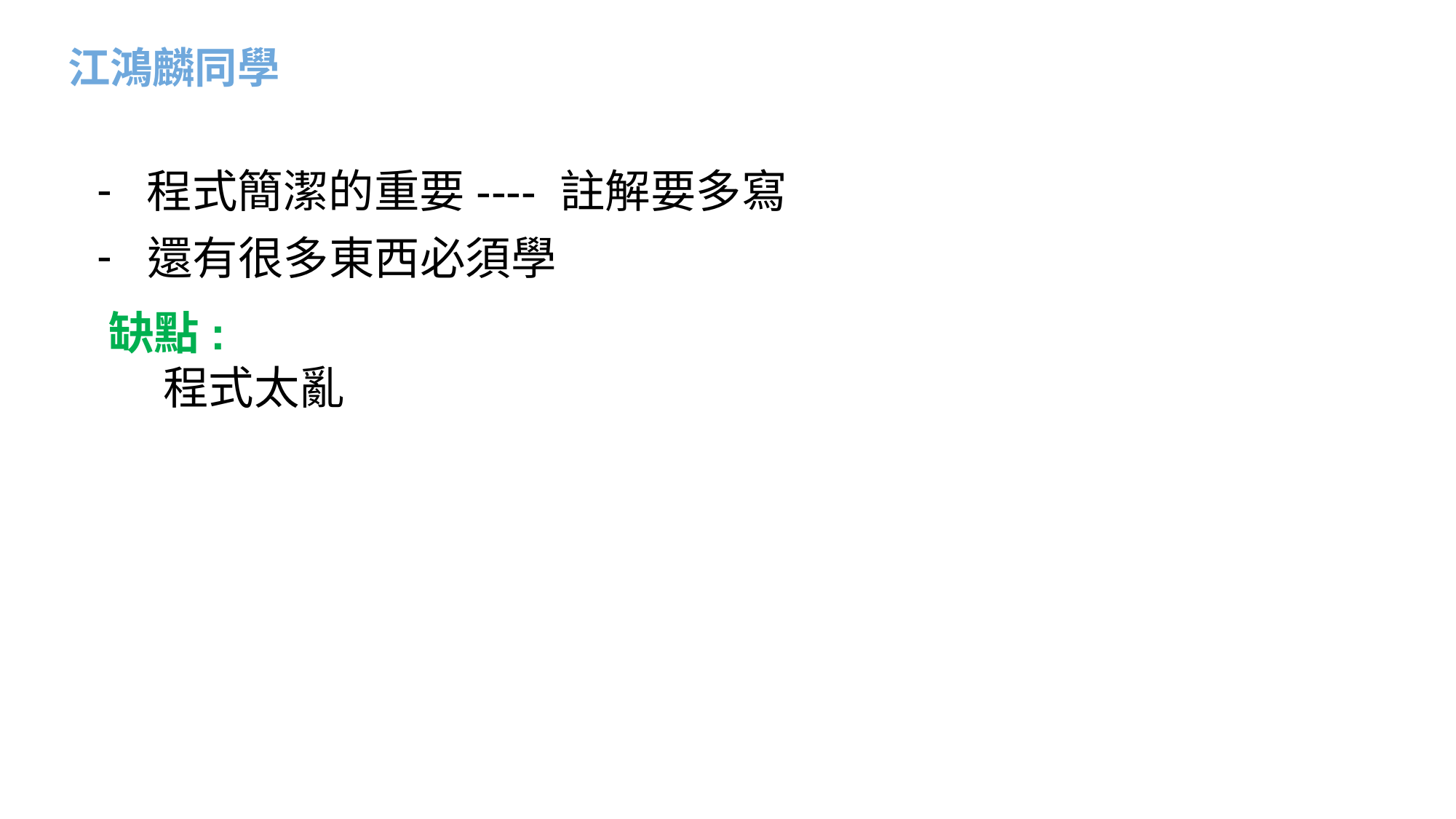

江鴻麟同學

程式簡潔的重要---- 註解要多寫

還有很多東西必須學
缺點:
程式太亂